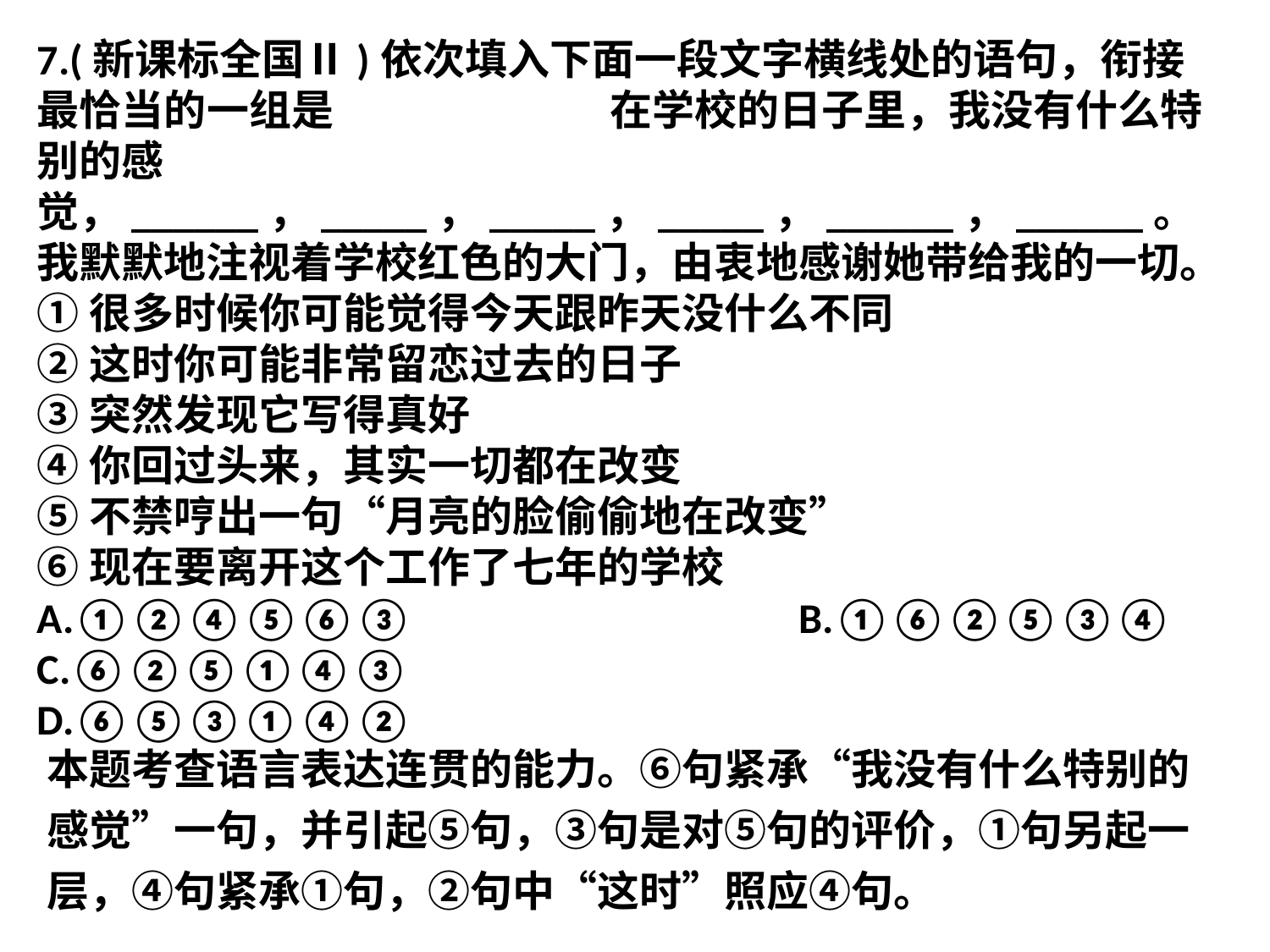

7.(新课标全国Ⅱ)依次填入下面一段文字横线处的语句，衔接最恰当的一组是                             在学校的日子里，我没有什么特别的感觉，______，_____，_____，_____，______，______。我默默地注视着学校红色的大门，由衷地感谢她带给我的一切。
①很多时候你可能觉得今天跟昨天没什么不同
②这时你可能非常留恋过去的日子
③突然发现它写得真好
④你回过头来，其实一切都在改变
⑤不禁哼出一句“月亮的脸偷偷地在改变”
⑥现在要离开这个工作了七年的学校
A.①②④⑤⑥③				B.①⑥②⑤③④
C.⑥②⑤①④③ 				  D.⑥⑤③①④②
本题考查语言表达连贯的能力。⑥句紧承“我没有什么特别的感觉”一句，并引起⑤句，③句是对⑤句的评价，①句另起一层，④句紧承①句，②句中“这时”照应④句。